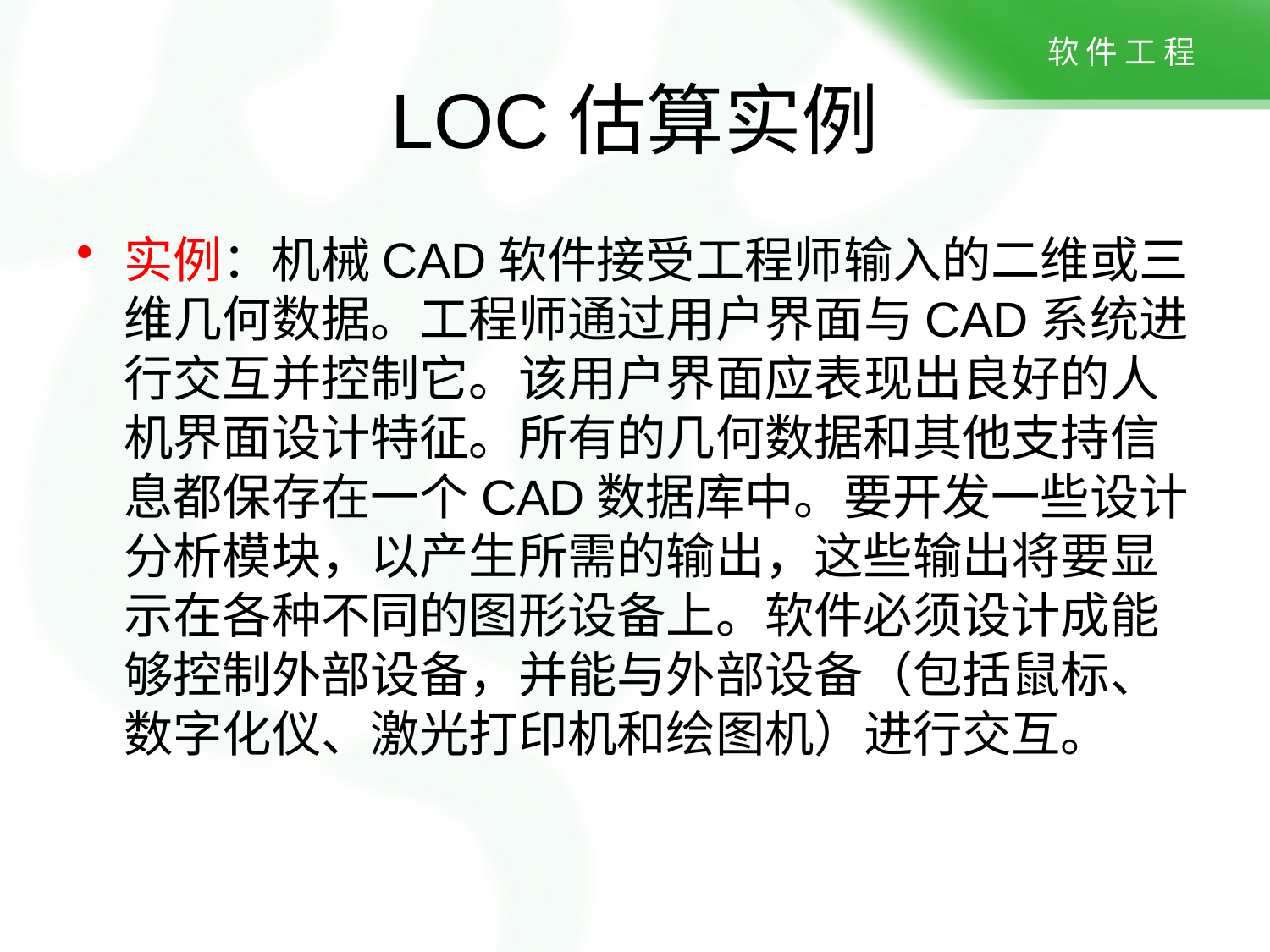

# LOC估算实例
实例：机械CAD软件接受工程师输入的二维或三维几何数据。工程师通过用户界面与CAD系统进行交互并控制它。该用户界面应表现出良好的人机界面设计特征。所有的几何数据和其他支持信息都保存在一个CAD数据库中。要开发一些设计分析模块，以产生所需的输出，这些输出将要显示在各种不同的图形设备上。软件必须设计成能够控制外部设备，并能与外部设备（包括鼠标、数字化仪、激光打印机和绘图机）进行交互。